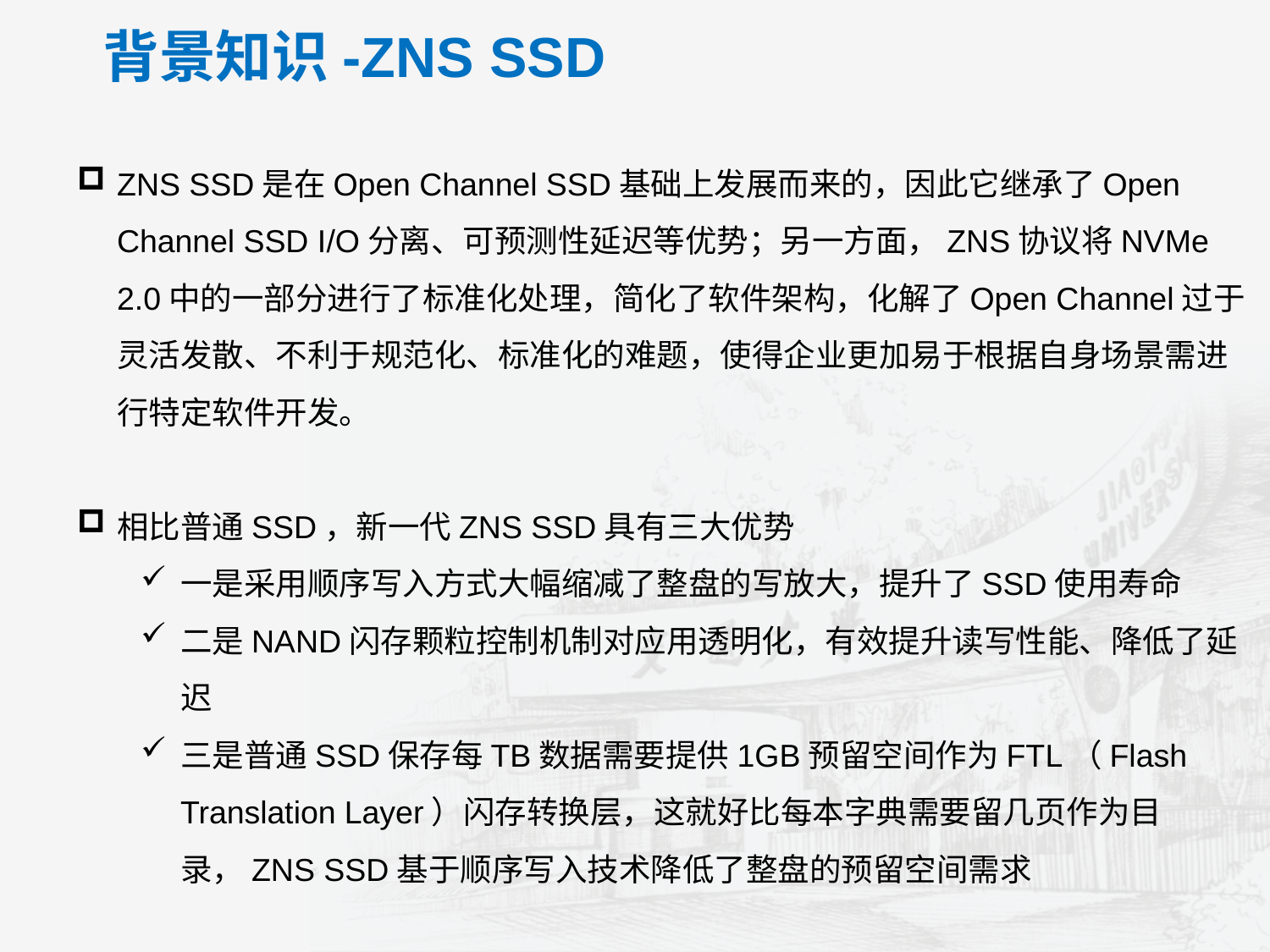

背景知识-ZNS SSD

ZNS SSD是在Open Channel SSD基础上发展而来的，因此它继承了Open Channel SSD I/O分离、可预测性延迟等优势；另一方面，ZNS协议将NVMe 2.0中的一部分进行了标准化处理，简化了软件架构，化解了Open Channel过于灵活发散、不利于规范化、标准化的难题，使得企业更加易于根据自身场景需进行特定软件开发。

相比普通SSD，新一代ZNS SSD具有三大优势
一是采用顺序写入方式大幅缩减了整盘的写放大，提升了SSD使用寿命
二是NAND闪存颗粒控制机制对应用透明化，有效提升读写性能、降低了延迟
三是普通SSD保存每TB数据需要提供1GB预留空间作为FTL（Flash Translation Layer）闪存转换层，这就好比每本字典需要留几页作为目录，ZNS SSD基于顺序写入技术降低了整盘的预留空间需求